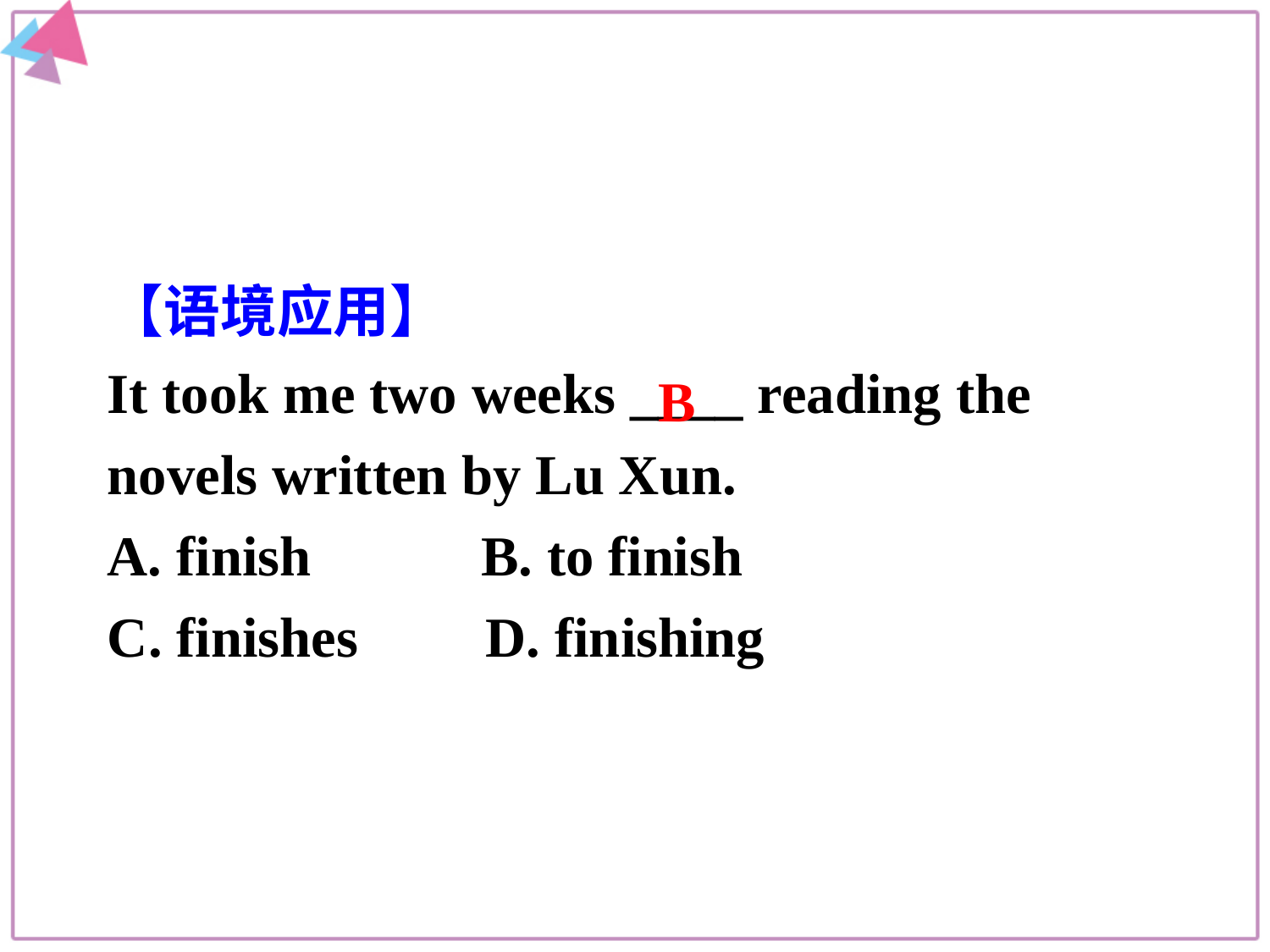

【语境应用】
It took me two weeks ____ reading the novels written by Lu Xun.
 finish            B. to finish
C. finishes         D. finishing
B